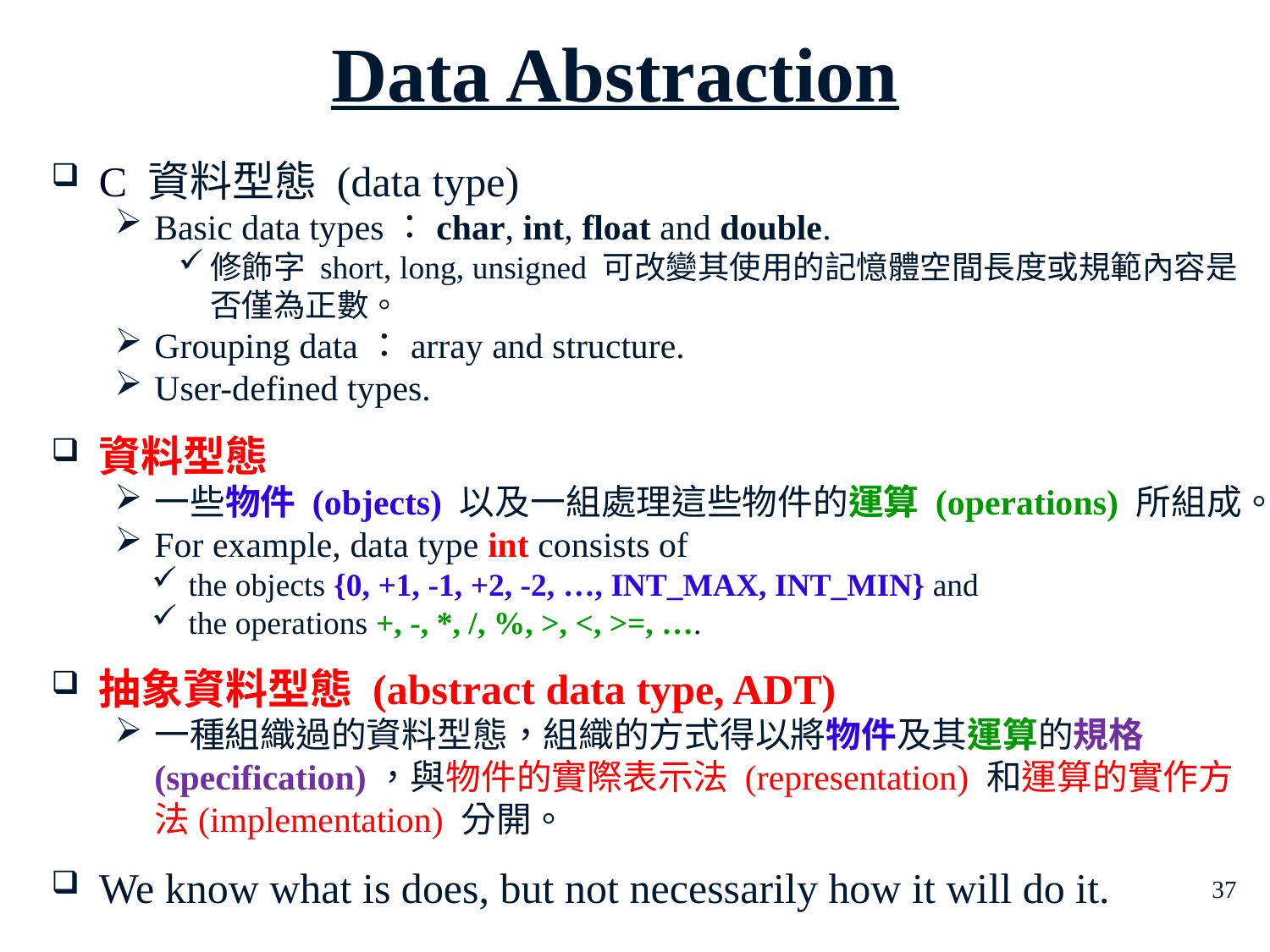

# Data Abstraction
C 資料型態 (data type)
Basic data types：char, int, float and double.
修飾字 short, long, unsigned 可改變其使用的記憶體空間長度或規範內容是否僅為正數。
Grouping data：array and structure.
User-defined types.
資料型態
一些物件 (objects) 以及一組處理這些物件的運算 (operations) 所組成。
For example, data type int consists of
the objects {0, +1, -1, +2, -2, …, INT_MAX, INT_MIN} and
the operations +, -, *, /, %, >, <, >=, ….
抽象資料型態 (abstract data type, ADT)
一種組織過的資料型態，組織的方式得以將物件及其運算的規格 (specification)，與物件的實際表示法 (representation) 和運算的實作方法(implementation) 分開。
We know what is does, but not necessarily how it will do it.

37